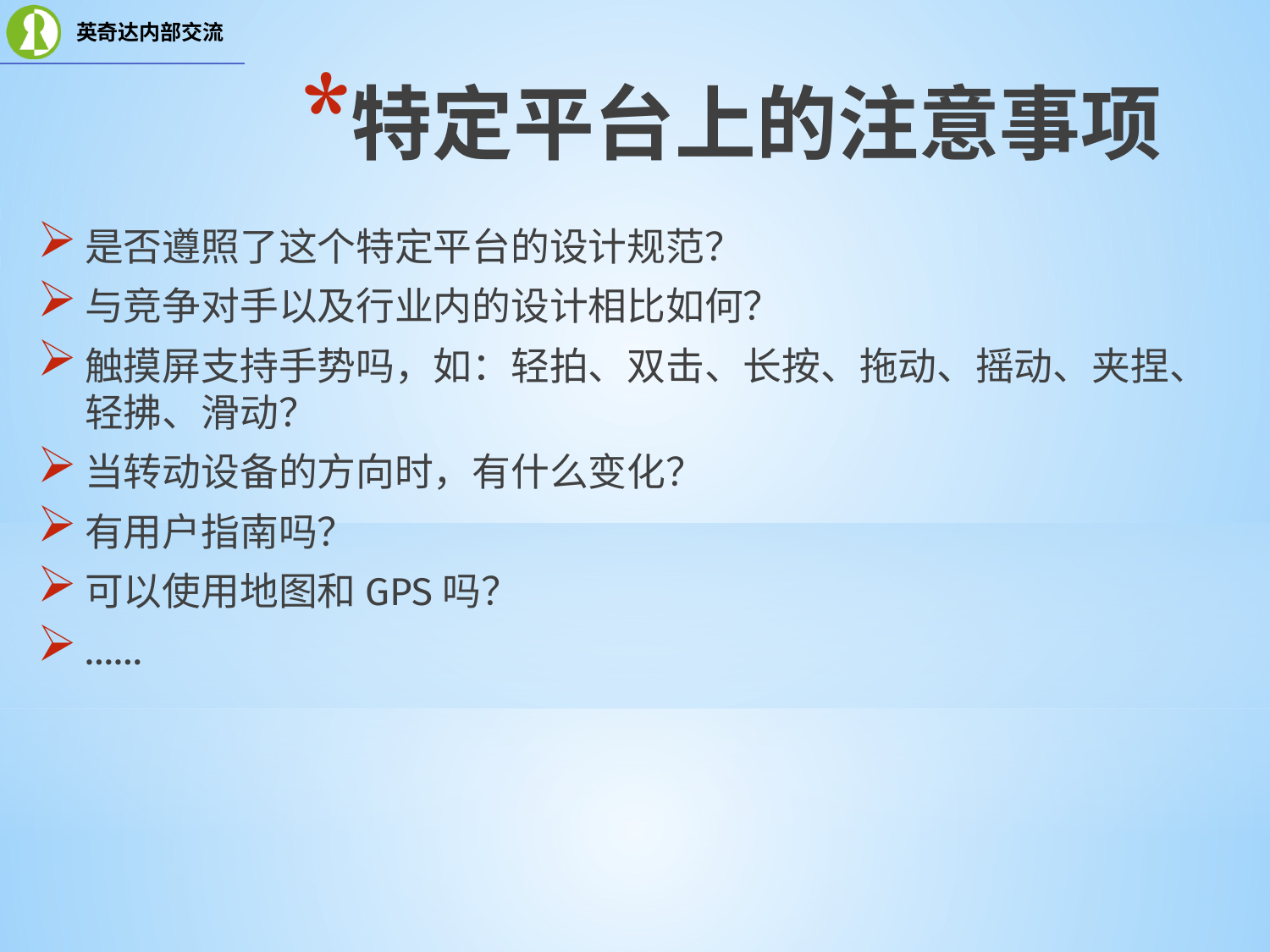

特定平台上的注意事项
是否遵照了这个特定平台的设计规范？
与竞争对手以及行业内的设计相比如何？
触摸屏支持手势吗，如：轻拍、双击、长按、拖动、摇动、夹捏、轻拂、滑动？
当转动设备的方向时，有什么变化？
有用户指南吗？
可以使用地图和GPS吗？
……